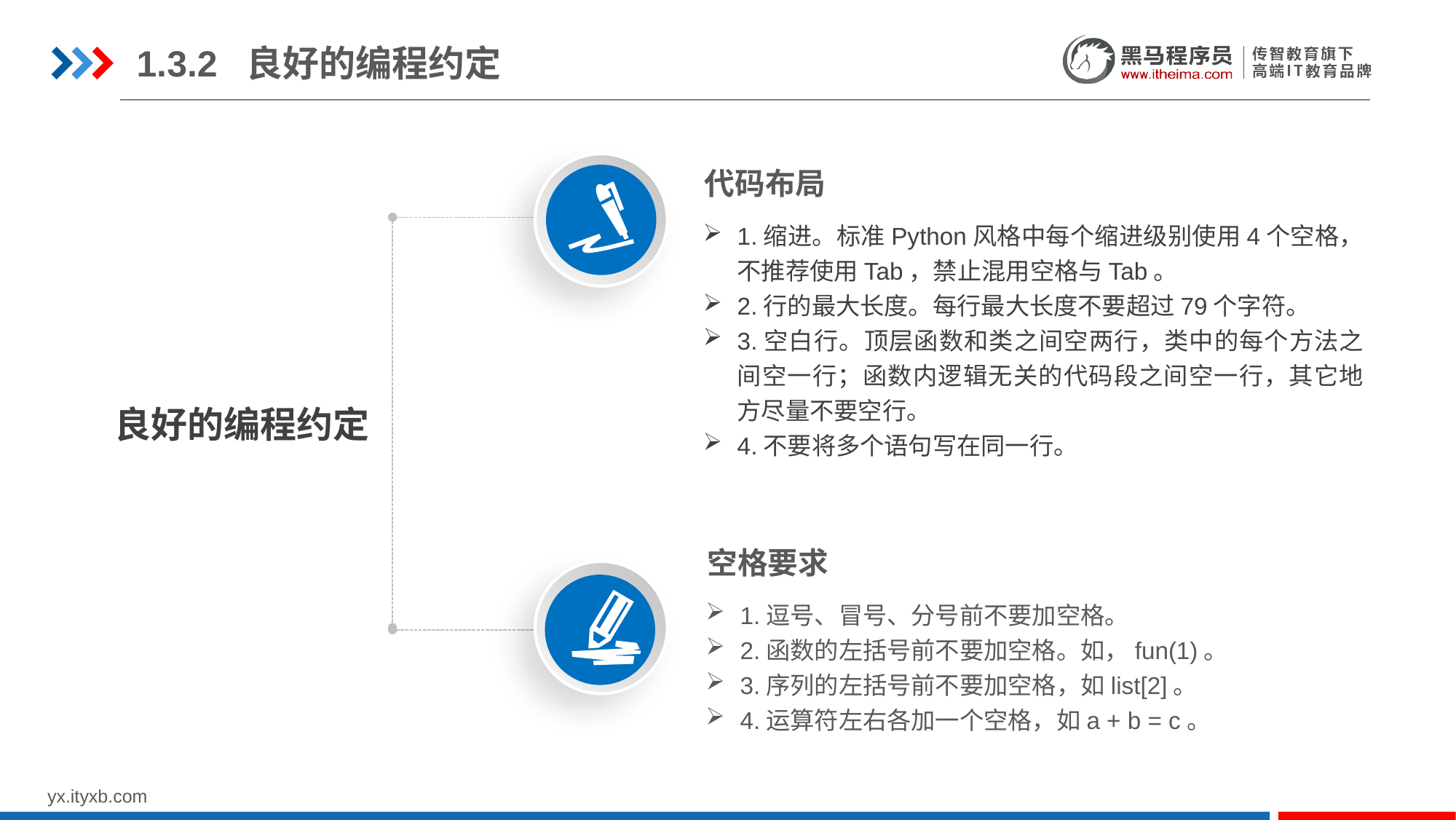

1.3.2  良好的编程约定

代码布局

1.缩进。标准Python风格中每个缩进级别使用4个空格，不推荐使用Tab，禁止混用空格与Tab。
2.行的最大长度。每行最大长度不要超过79个字符。
3.空白行。顶层函数和类之间空两行，类中的每个方法之间空一行；函数内逻辑无关的代码段之间空一行，其它地方尽量不要空行。
4.不要将多个语句写在同一行。
良好的编程约定
空格要求

1.逗号、冒号、分号前不要加空格。
2.函数的左括号前不要加空格。如，fun(1)。
3.序列的左括号前不要加空格，如list[2]。
4.运算符左右各加一个空格，如a + b = c。